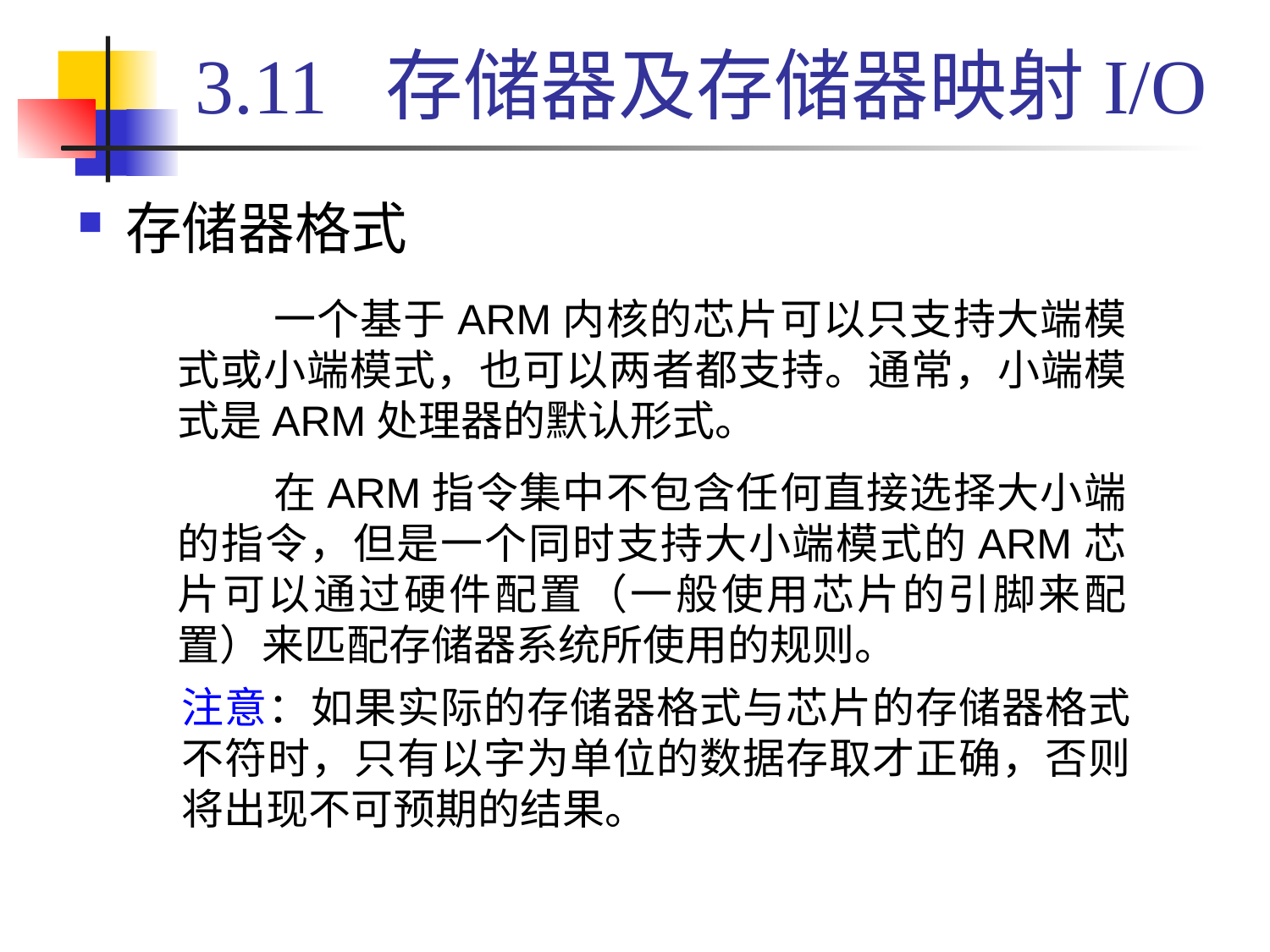

# 3.11  存储器及存储器映射I/O
存储器格式
        一个基于ARM内核的芯片可以只支持大端模式或小端模式，也可以两者都支持。通常，小端模式是ARM处理器的默认形式。
        在ARM指令集中不包含任何直接选择大小端的指令，但是一个同时支持大小端模式的ARM芯片可以通过硬件配置（一般使用芯片的引脚来配置）来匹配存储器系统所使用的规则。
注意：如果实际的存储器格式与芯片的存储器格式不符时，只有以字为单位的数据存取才正确，否则将出现不可预期的结果。